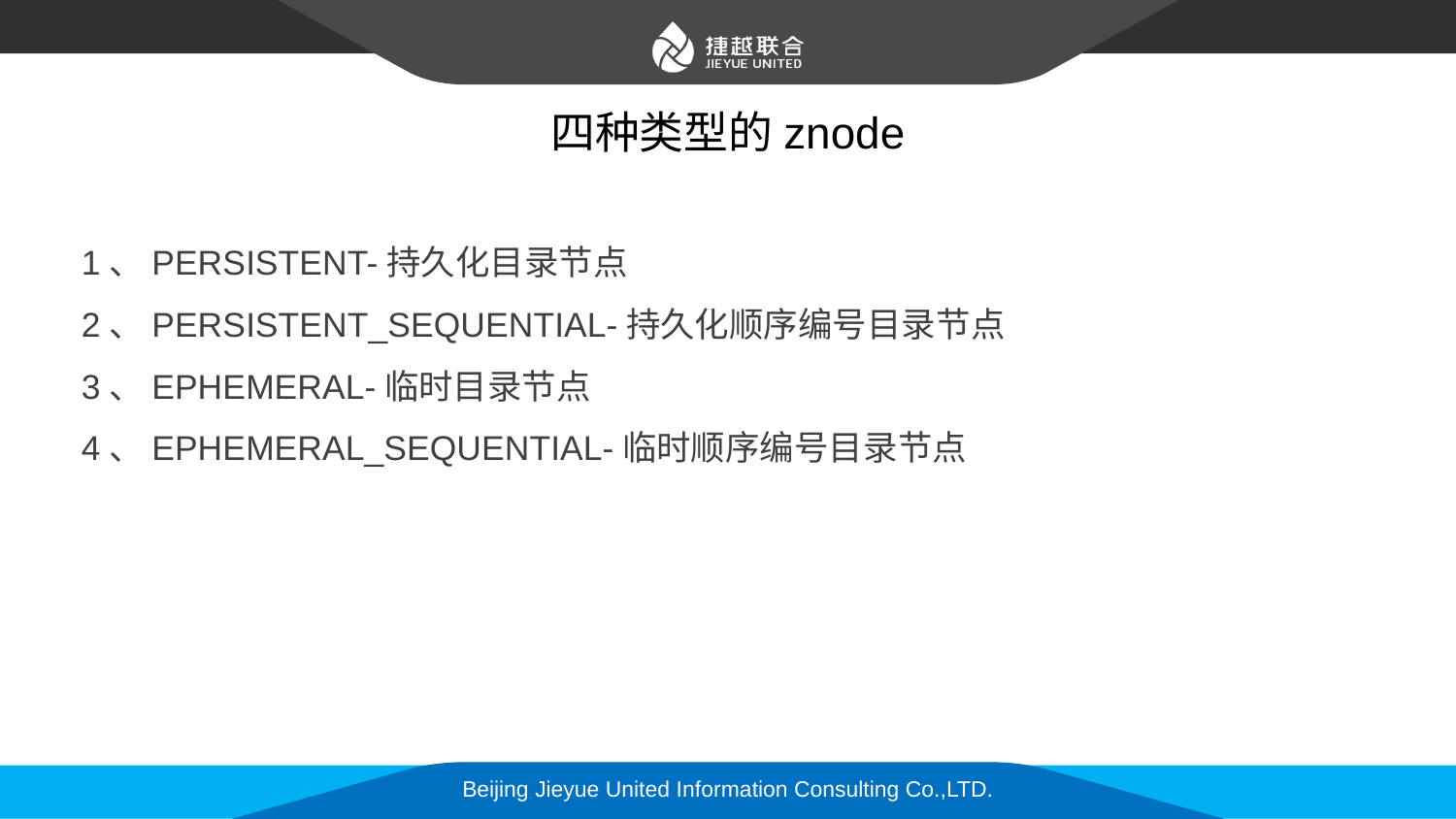

# 四种类型的znode

1、PERSISTENT-持久化目录节点
2、PERSISTENT_SEQUENTIAL-持久化顺序编号目录节点
3、EPHEMERAL-临时目录节点
4、EPHEMERAL_SEQUENTIAL-临时顺序编号目录节点